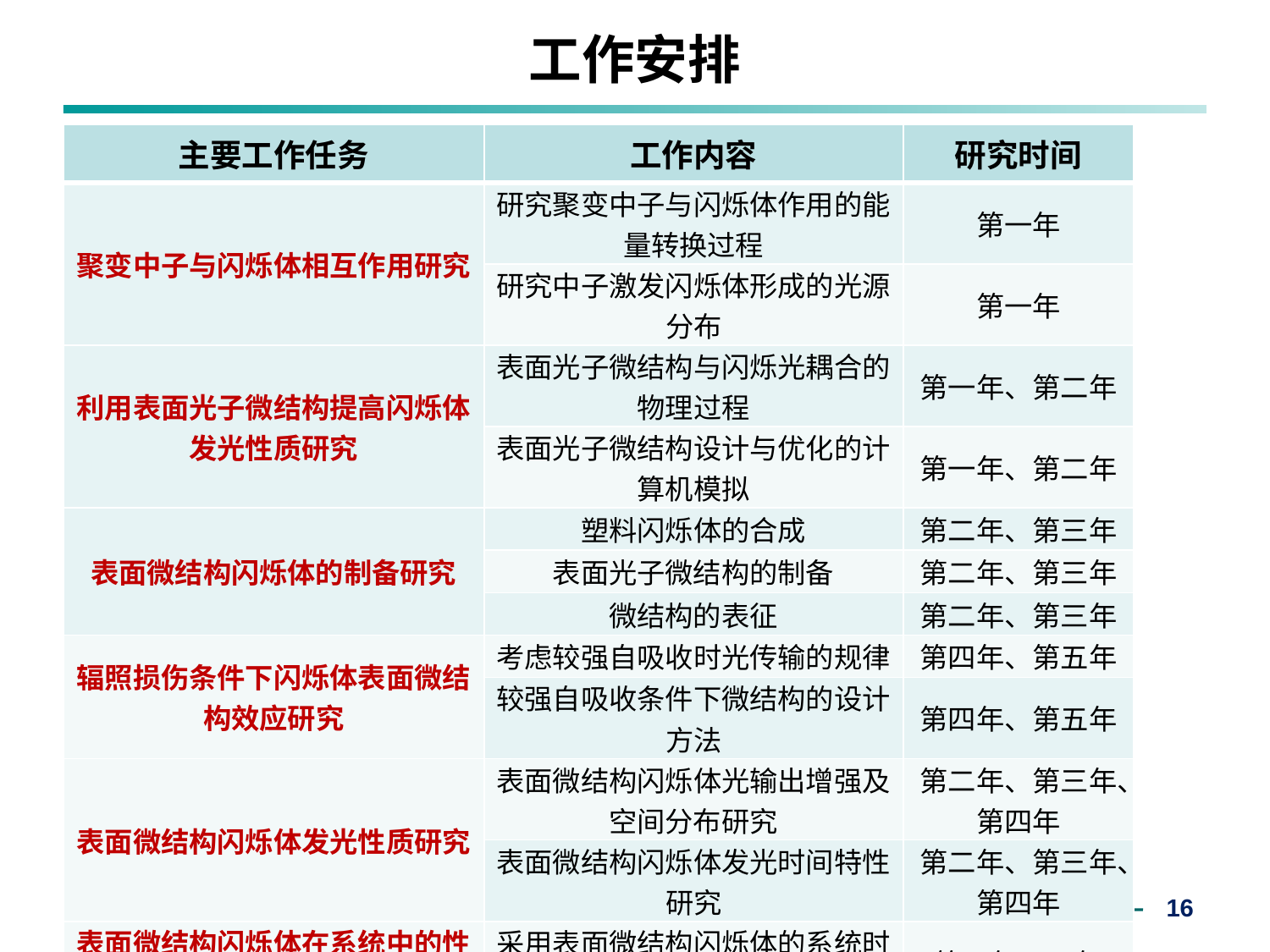

# 工作安排
| 主要工作任务 | 工作内容 | 研究时间 |
| --- | --- | --- |
| 聚变中子与闪烁体相互作用研究 | 研究聚变中子与闪烁体作用的能量转换过程 | 第一年 |
|  | 研究中子激发闪烁体形成的光源分布 | 第一年 |
| 利用表面光子微结构提高闪烁体发光性质研究 | 表面光子微结构与闪烁光耦合的物理过程 | 第一年、第二年 |
|  | 表面光子微结构设计与优化的计算机模拟 | 第一年、第二年 |
| 表面微结构闪烁体的制备研究 | 塑料闪烁体的合成 | 第二年、第三年 |
|  | 表面光子微结构的制备 | 第二年、第三年 |
|  | 微结构的表征 | 第二年、第三年 |
| 辐照损伤条件下闪烁体表面微结构效应研究 | 考虑较强自吸收时光传输的规律 | 第四年、第五年 |
|  | 较强自吸收条件下微结构的设计方法 | 第四年、第五年 |
| 表面微结构闪烁体发光性质研究 | 表面微结构闪烁体光输出增强及空间分布研究 | 第二年、第三年、第四年 |
|  | 表面微结构闪烁体发光时间特性研究 | 第二年、第三年、第四年 |
| 表面微结构闪烁体在系统中的性能研究 | 采用表面微结构闪烁体的系统时间分辨率和效率 | 第四年、五年 |
16